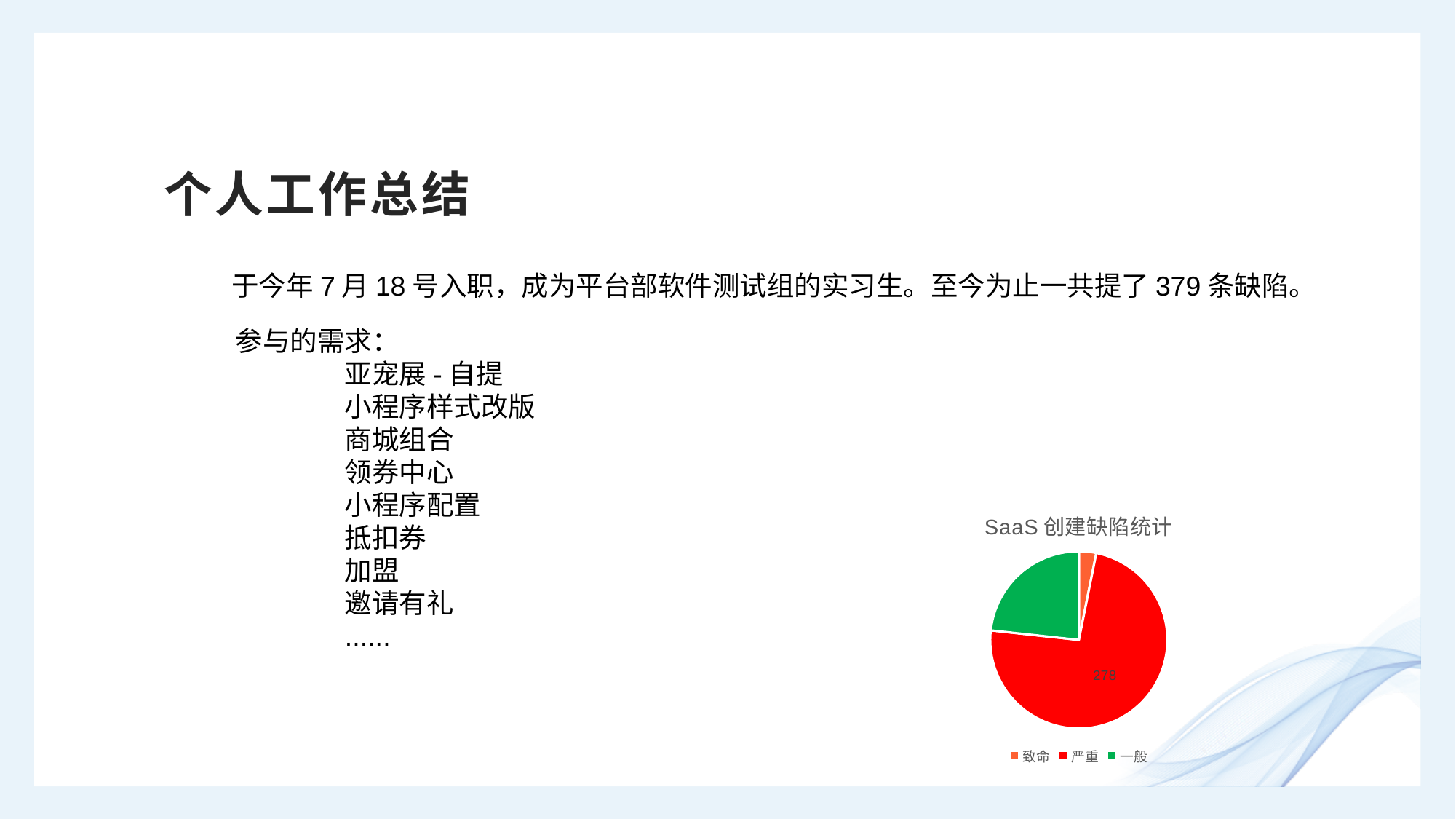

# 个人工作总结
       于今年7月18号入职，成为平台部软件测试组的实习生。至今为止一共提了379条缺陷。
参与的需求：
	亚宠展-自提
	小程序样式改版
	商城组合
	领券中心
	小程序配置
	抵扣券
	加盟
	邀请有礼
	......

### Chart: SaaS创建缺陷统计

| Category | 严重程度 |
|---|---|
| 致命 | 12.0 |
| 严重 | 278.0 |
| 一般 | 88.0 |